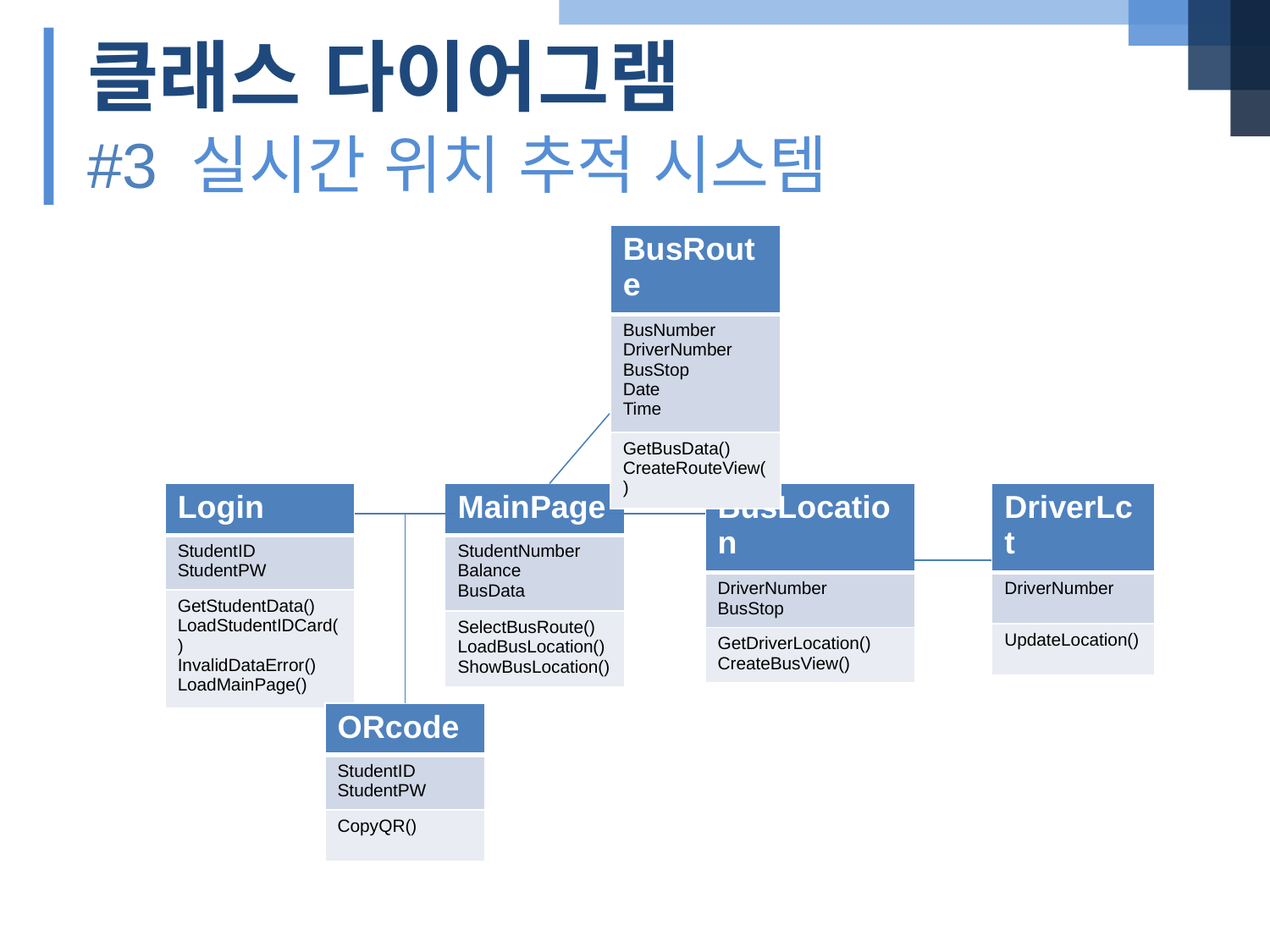

클래스 다이어그램

#3 실시간 위치 추적 시스템
| BusRoute |
| --- |
| BusNumber DriverNumber BusStop Date Time |
| GetBusData() CreateRouteView() |
| Login |
| --- |
| StudentID StudentPW |
| GetStudentData() LoadStudentIDCard() InvalidDataError() LoadMainPage() |
| MainPage |
| --- |
| StudentNumber Balance BusData |
| SelectBusRoute() LoadBusLocation() ShowBusLocation() |
| BusLocation |
| --- |
| DriverNumber BusStop |
| GetDriverLocation() CreateBusView() |
| DriverLct |
| --- |
| DriverNumber |
| UpdateLocation() |
| ORcode |
| --- |
| StudentID StudentPW |
| CopyQR() |